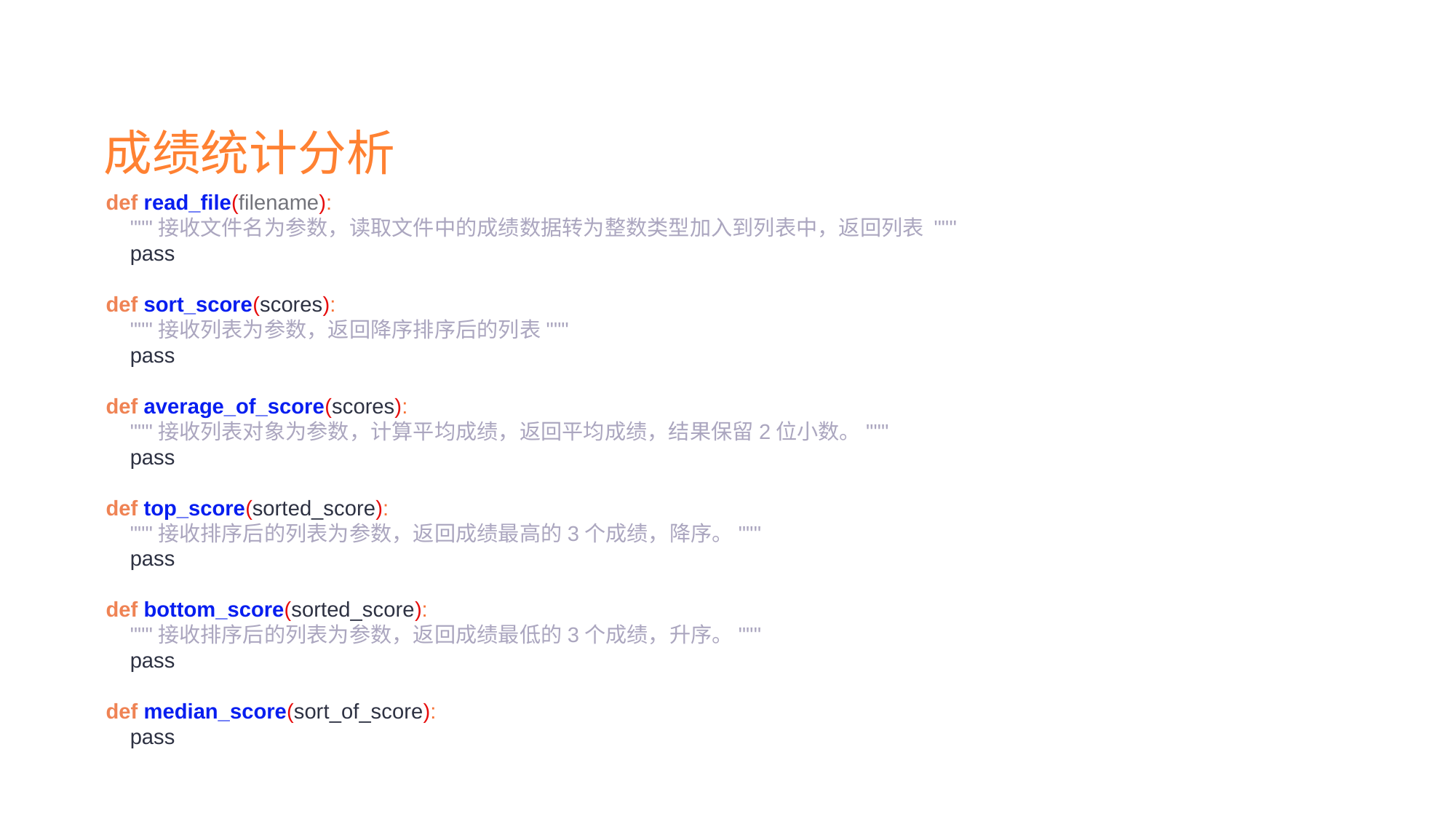

成绩统计分析
def read_file(filename):
    """接收文件名为参数，读取文件中的成绩数据转为整数类型加入到列表中，返回列表 """
    pass
def sort_score(scores):
    """接收列表为参数，返回降序排序后的列表"""
    pass
def average_of_score(scores):
    """接收列表对象为参数，计算平均成绩，返回平均成绩，结果保留2位小数。"""
    pass
def top_score(sorted_score):
    """接收排序后的列表为参数，返回成绩最高的3个成绩，降序。"""
    pass
def bottom_score(sorted_score):
    """接收排序后的列表为参数，返回成绩最低的3个成绩，升序。"""
    pass
def median_score(sort_of_score):
    pass